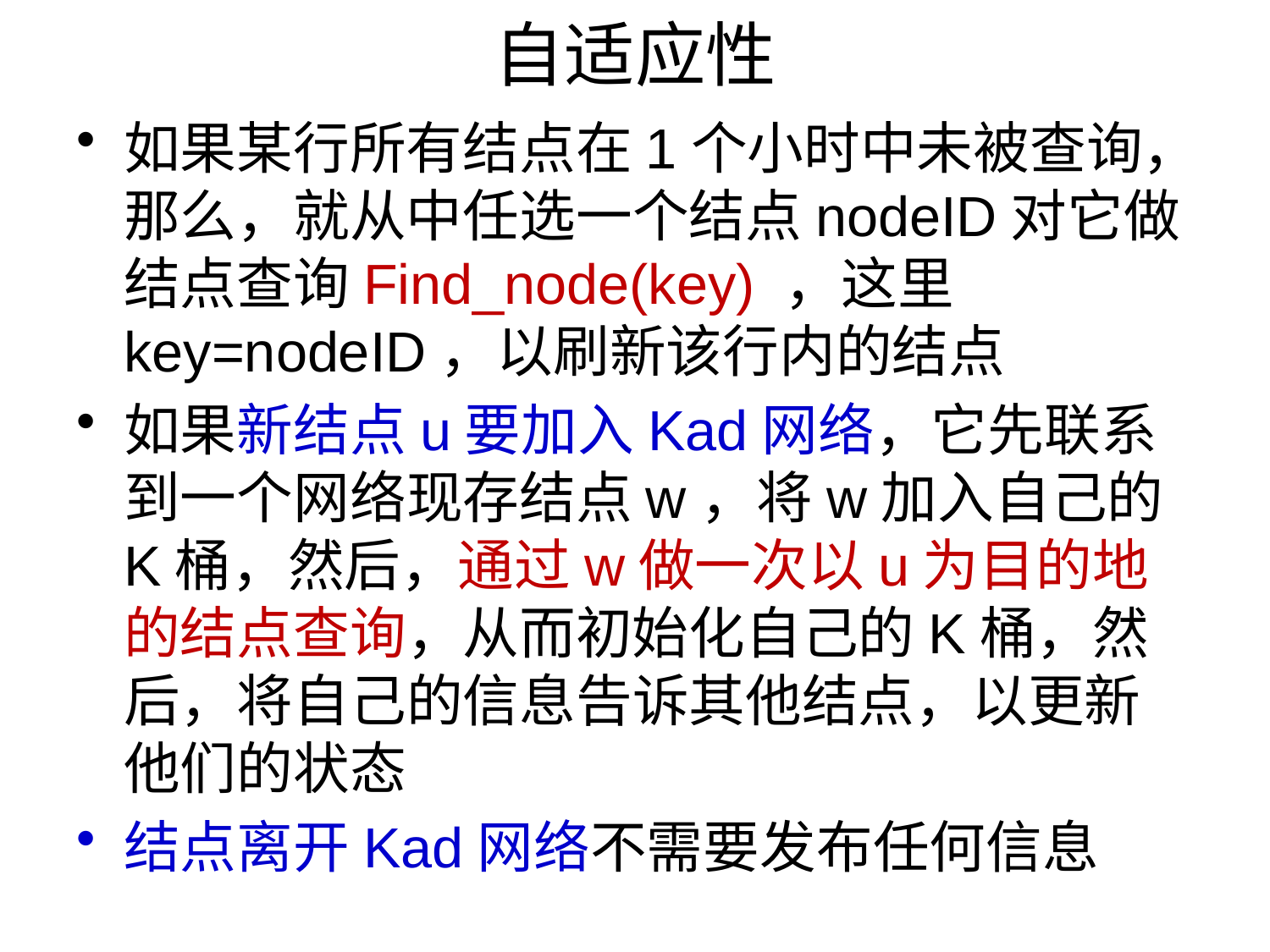

# 自适应性
如果某行所有结点在1个小时中未被查询，那么，就从中任选一个结点nodeID对它做结点查询Find_node(key) ，这里key=nodeID，以刷新该行内的结点
如果新结点u要加入Kad网络，它先联系到一个网络现存结点w，将w加入自己的K桶，然后，通过w做一次以u为目的地的结点查询，从而初始化自己的K桶，然后，将自己的信息告诉其他结点，以更新他们的状态
结点离开Kad网络不需要发布任何信息